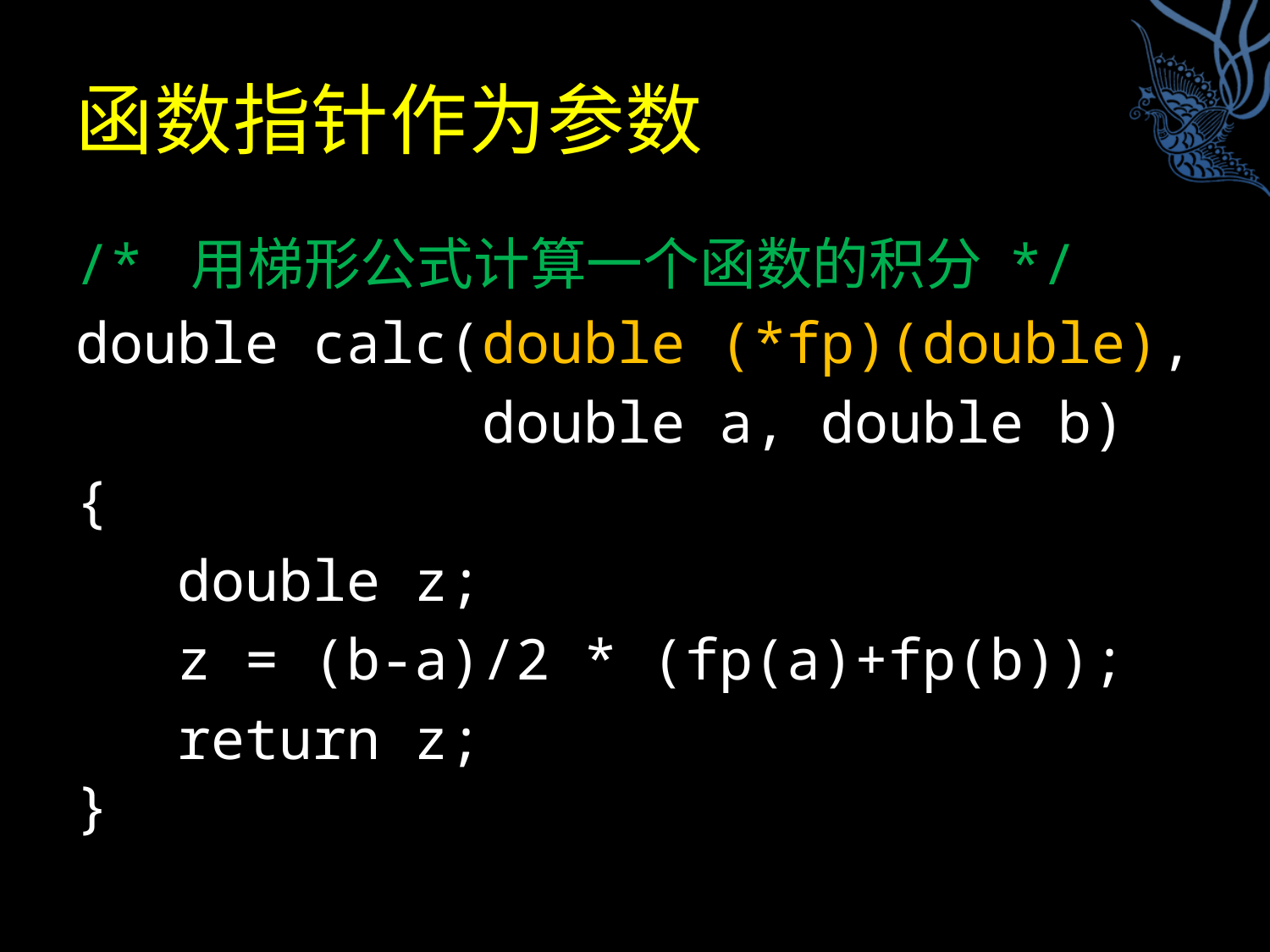

# 函数指针作为参数
/* 用梯形公式计算一个函数的积分 */
double calc(double (*fp)(double),
            double a, double b)
{
   double z;
   z = (b-a)/2 * (fp(a)+fp(b));
   return z;
}